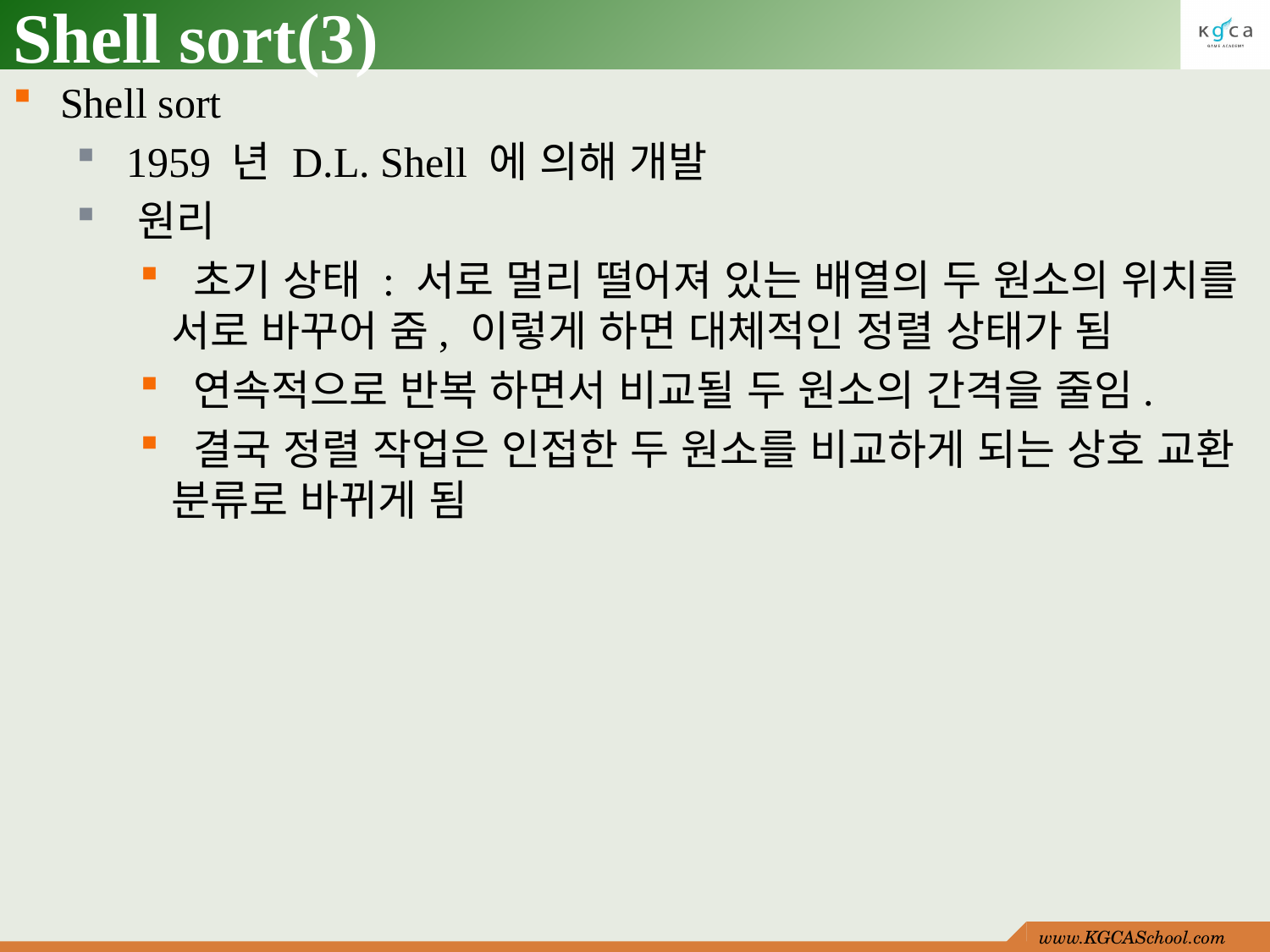

# Shell sort(3)
Shell sort
 1959 년 D.L. Shell 에 의해 개발
 원리
 초기 상태 : 서로 멀리 떨어져 있는 배열의 두 원소의 위치를 서로 바꾸어 줌, 이렇게 하면 대체적인 정렬 상태가 됨
 연속적으로 반복 하면서 비교될 두 원소의 간격을 줄임.
 결국 정렬 작업은 인접한 두 원소를 비교하게 되는 상호 교환 분류로 바뀌게 됨